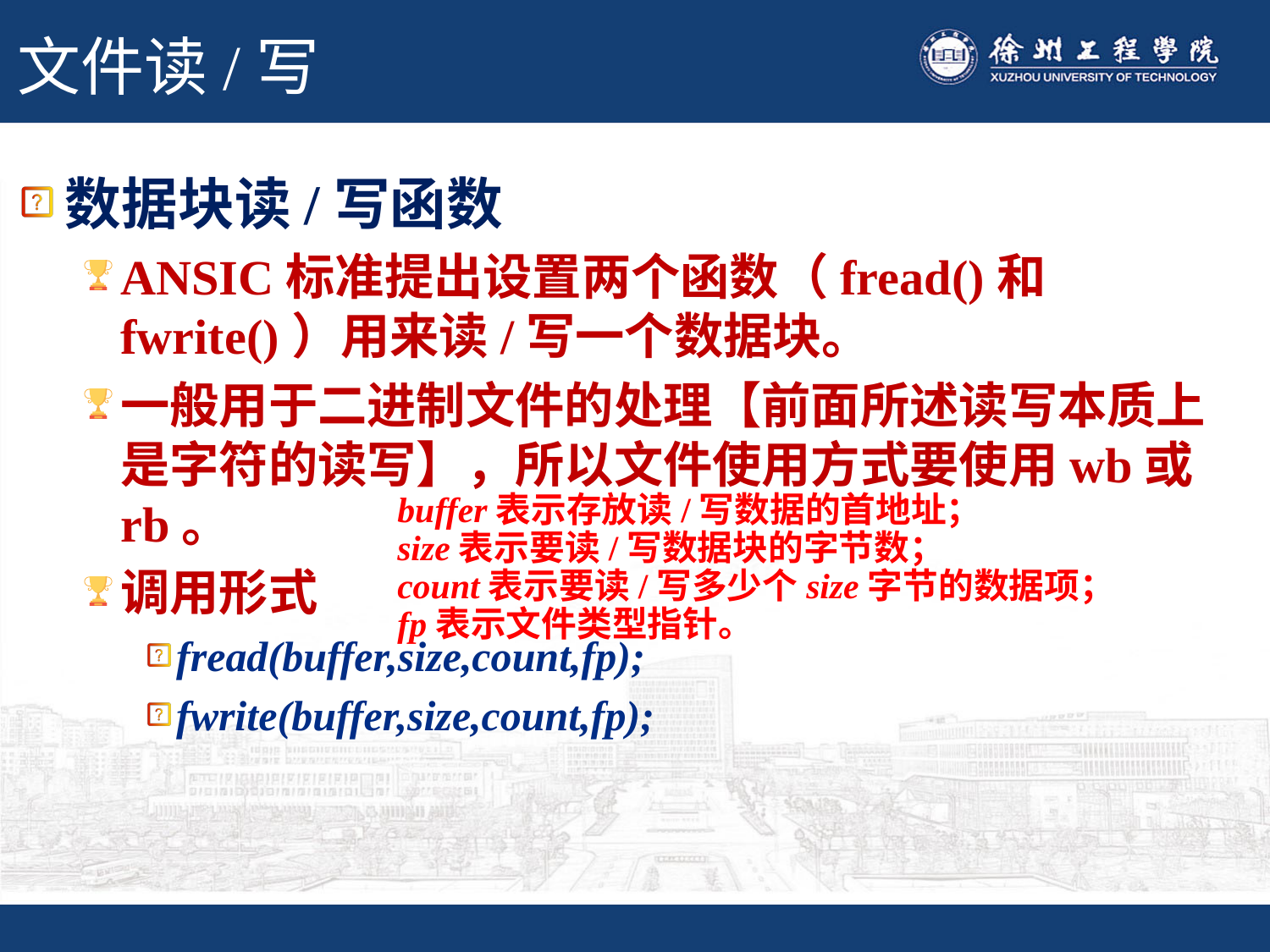

# 文件读/写
数据块读/写函数
ANSIC标准提出设置两个函数（fread()和fwrite()）用来读/写一个数据块。
一般用于二进制文件的处理【前面所述读写本质上是字符的读写】，所以文件使用方式要使用wb或rb。
调用形式
fread(buffer,size,count,fp);
fwrite(buffer,size,count,fp);
buffer表示存放读/写数据的首地址；
size表示要读/写数据块的字节数；
count表示要读/写多少个size字节的数据项；
fp表示文件类型指针。